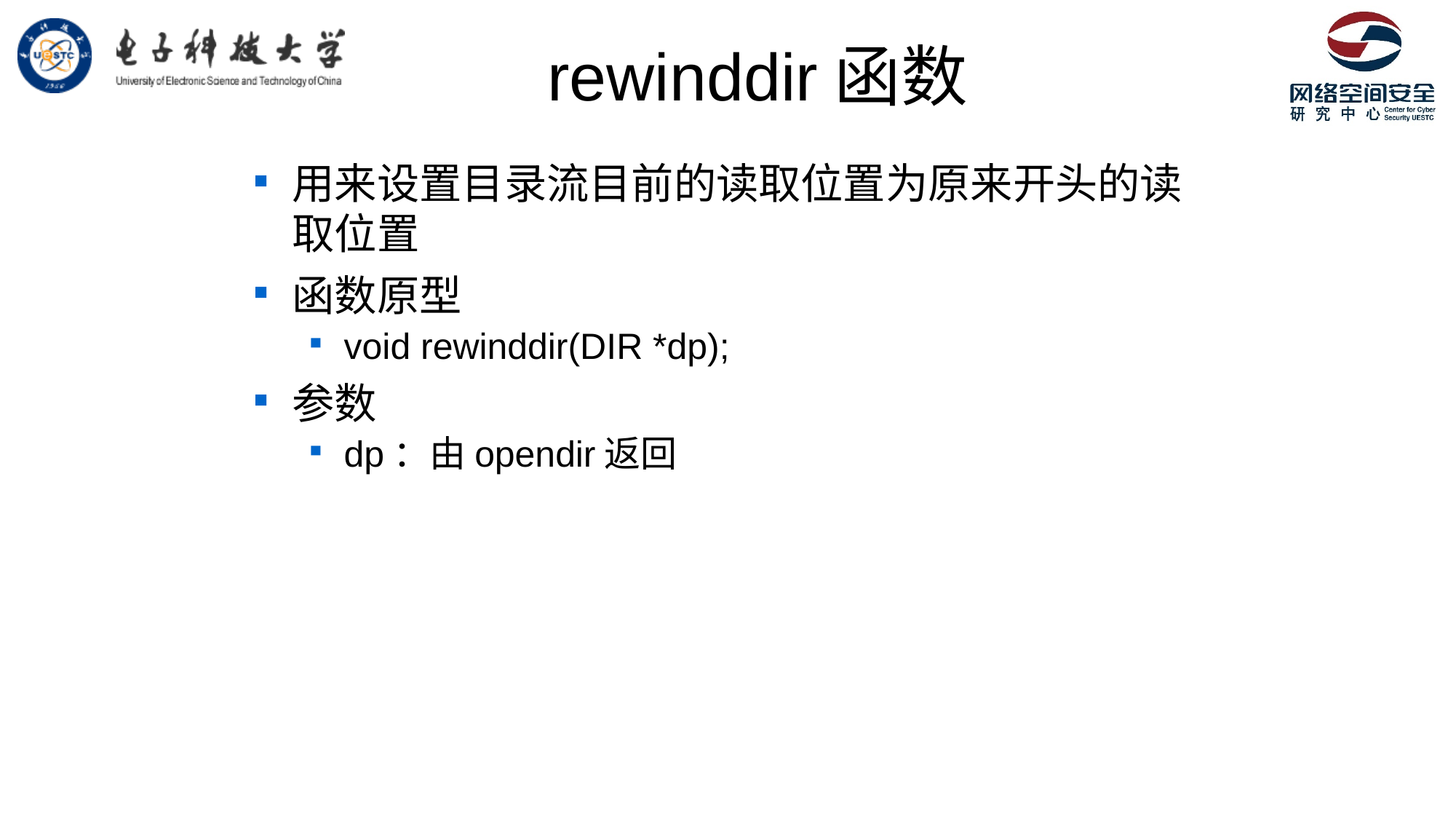

# rewinddir函数
用来设置目录流目前的读取位置为原来开头的读取位置
函数原型
void rewinddir(DIR *dp);
参数
dp：由opendir返回